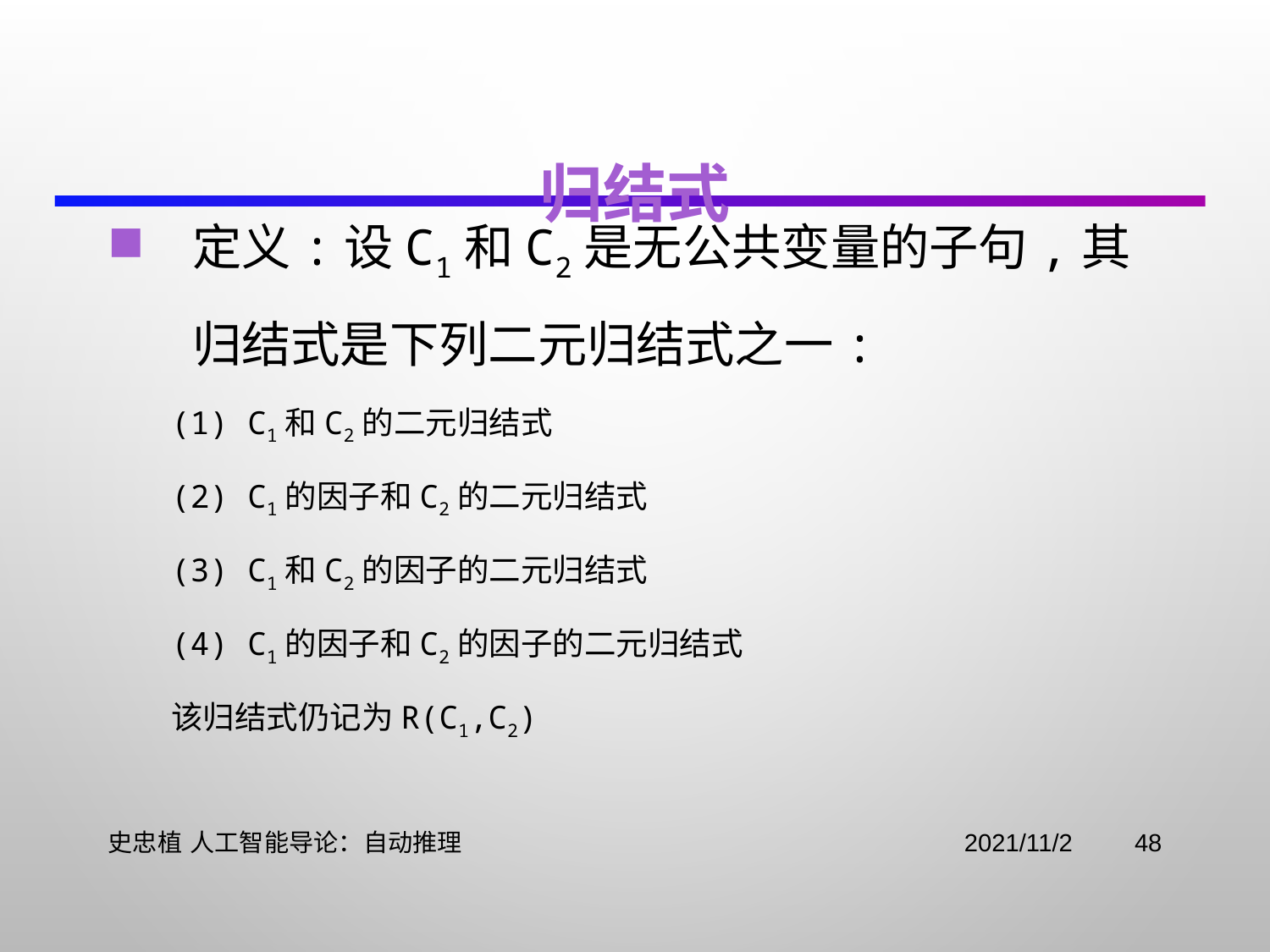

# 归结式
定义:设C1和C2是无公共变量的子句,其归结式是下列二元归结式之一:
(1) C1和C2的二元归结式
(2) C1的因子和C2的二元归结式
(3) C1和C2的因子的二元归结式
(4) C1的因子和C2的因子的二元归结式
该归结式仍记为R(C1,C2)
史忠植 人工智能导论：自动推理
2021/11/2
48